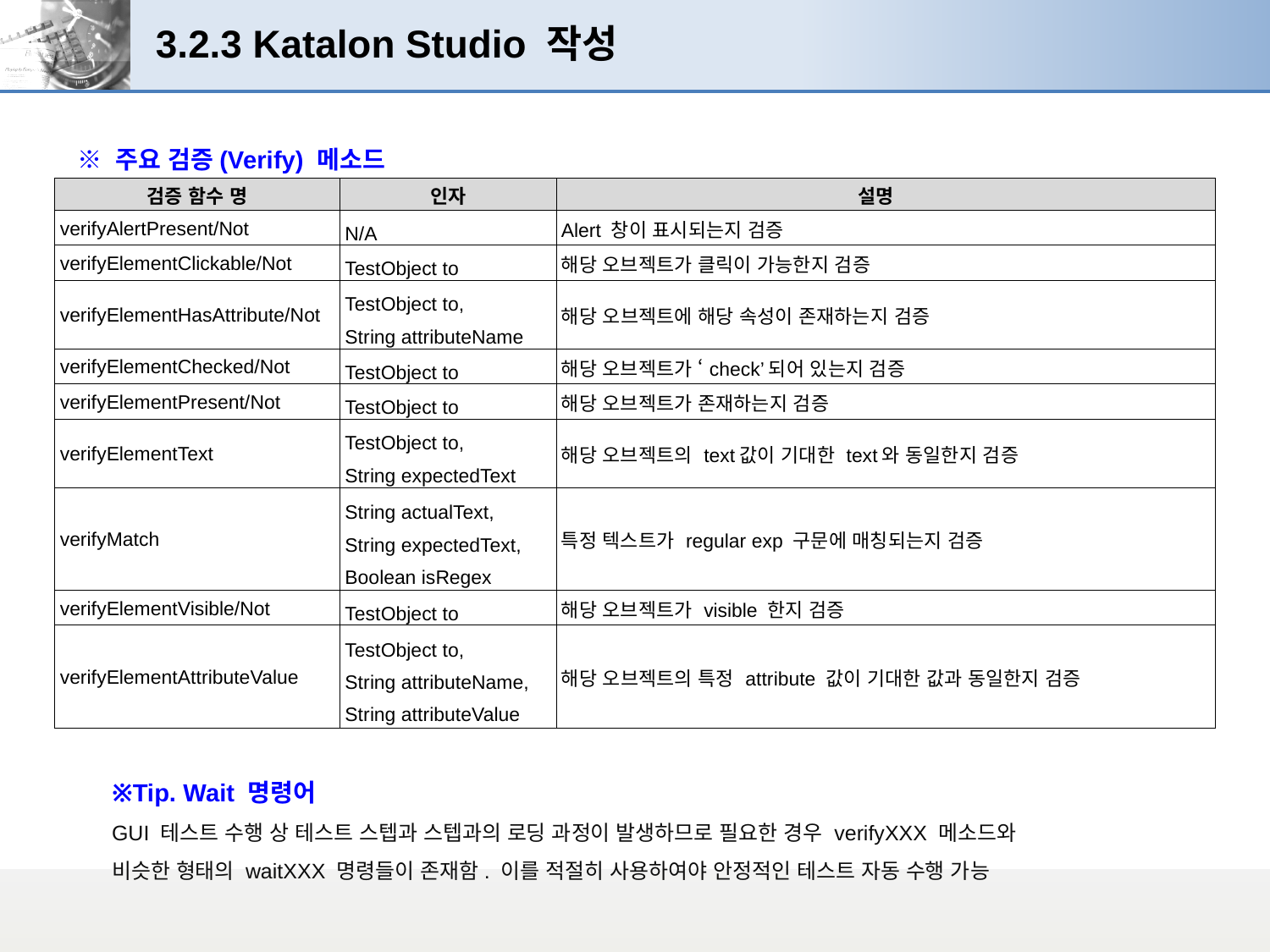

# 3.2.3 Katalon Studio 작성
※ 주요 검증(Verify) 메소드
| 검증 함수 명 | 인자 | 설명 |
| --- | --- | --- |
| verifyAlertPresent/Not | N/A | Alert 창이 표시되는지 검증 |
| verifyElementClickable/Not | TestObject to | 해당 오브젝트가 클릭이 가능한지 검증 |
| verifyElementHasAttribute/Not | TestObject to, String attributeName | 해당 오브젝트에 해당 속성이 존재하는지 검증 |
| verifyElementChecked/Not | TestObject to | 해당 오브젝트가 ‘check’되어 있는지 검증 |
| verifyElementPresent/Not | TestObject to | 해당 오브젝트가 존재하는지 검증 |
| verifyElementText | TestObject to, String expectedText | 해당 오브젝트의 text값이 기대한 text와 동일한지 검증 |
| verifyMatch | String actualText, String expectedText, Boolean isRegex | 특정 텍스트가 regular exp 구문에 매칭되는지 검증 |
| verifyElementVisible/Not | TestObject to | 해당 오브젝트가 visible 한지 검증 |
| verifyElementAttributeValue | TestObject to, String attributeName, String attributeValue | 해당 오브젝트의 특정 attribute 값이 기대한 값과 동일한지 검증 |
※Tip. Wait 명령어
GUI 테스트 수행 상 테스트 스텝과 스텝과의 로딩 과정이 발생하므로 필요한 경우 verifyXXX 메소드와
비슷한 형태의 waitXXX 명령들이 존재함. 이를 적절히 사용하여야 안정적인 테스트 자동 수행 가능